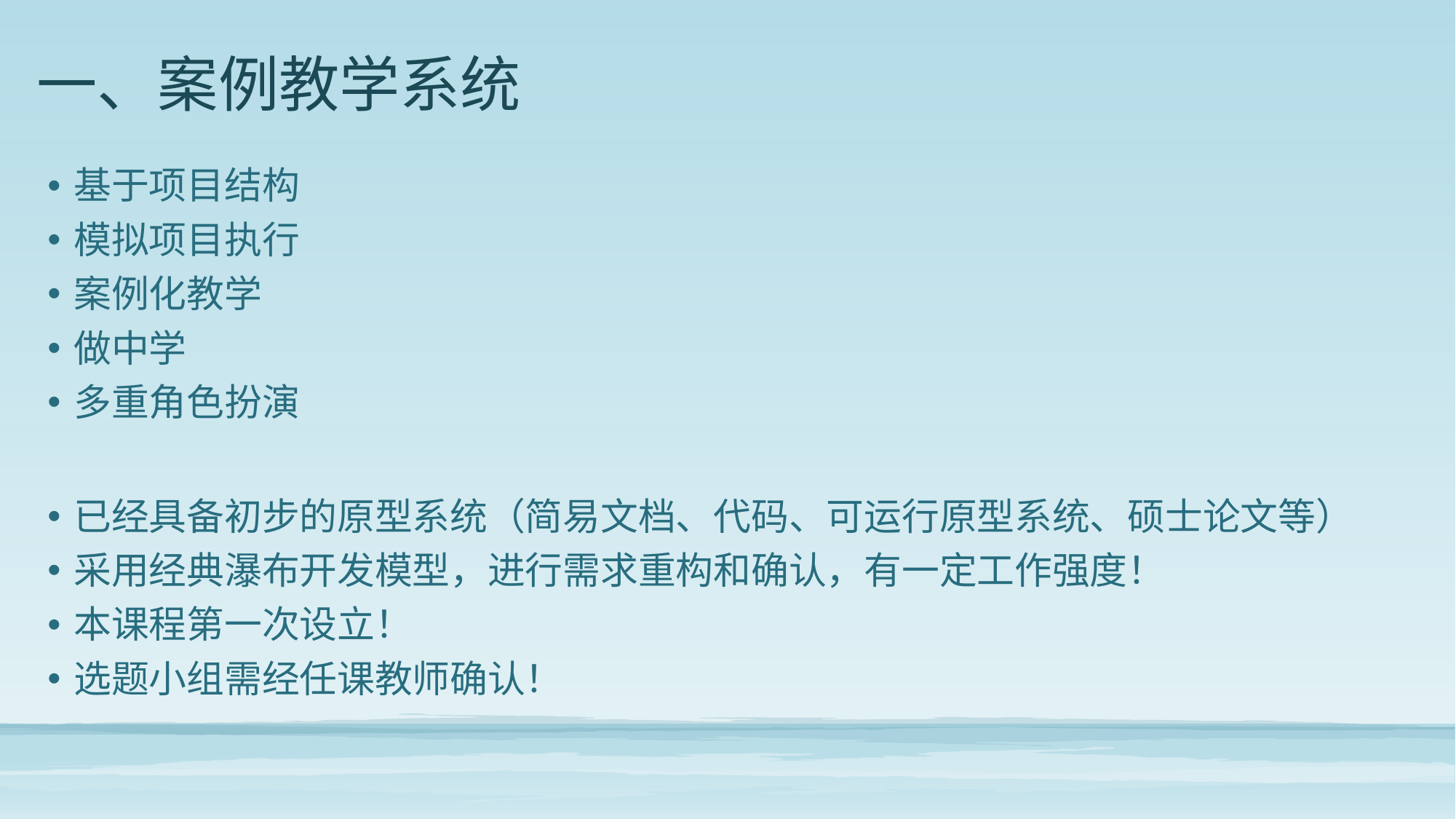

# 一、案例教学系统
基于项目结构
模拟项目执行
案例化教学
做中学
多重角色扮演

已经具备初步的原型系统（简易文档、代码、可运行原型系统、硕士论文等）
采用经典瀑布开发模型，进行需求重构和确认，有一定工作强度！
本课程第一次设立！
选题小组需经任课教师确认！